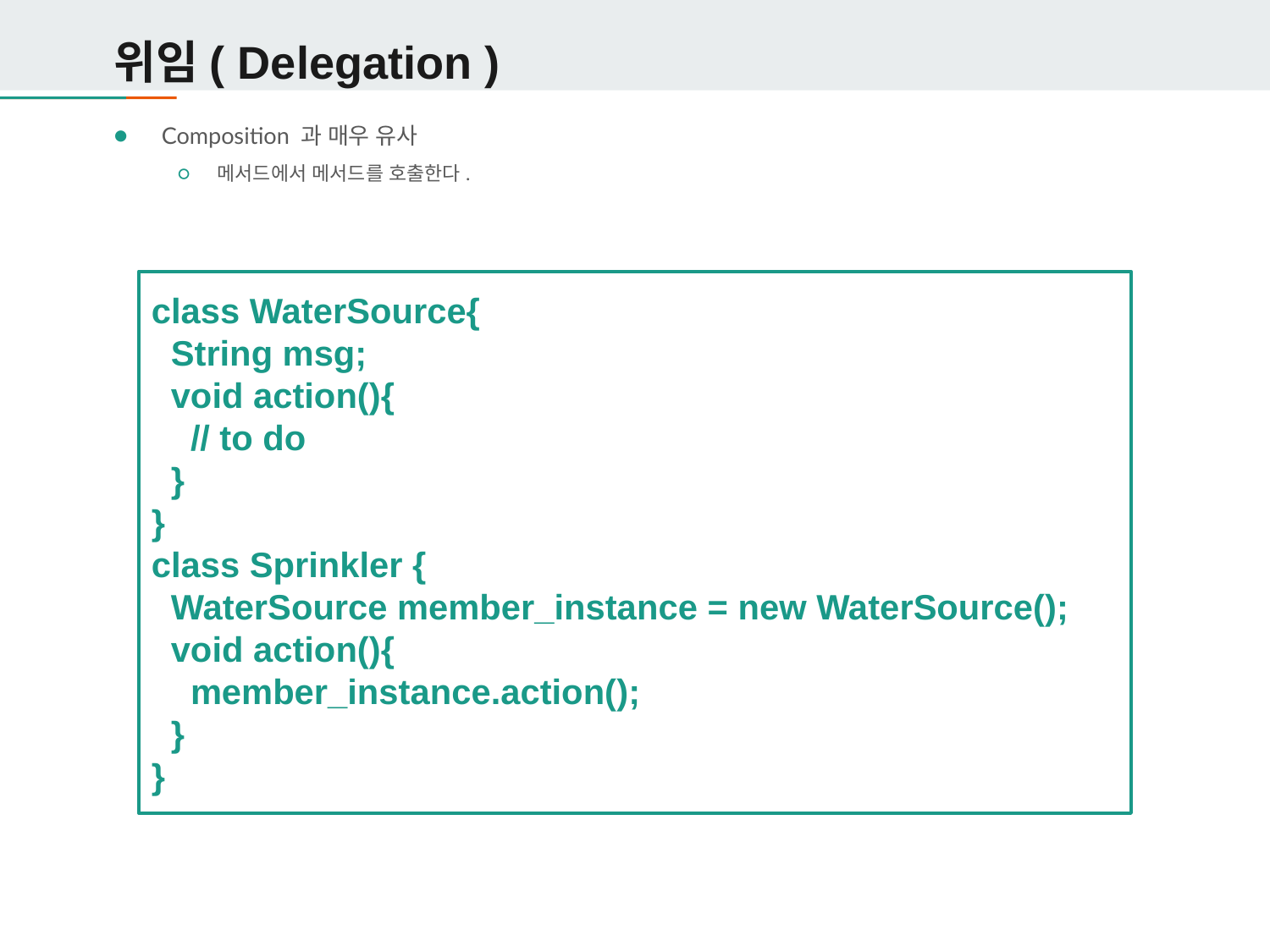

# 위임( Delegation )
Composition 과 매우 유사
메서드에서 메서드를 호출한다.
class WaterSource{
  String msg;
  void action(){
    // to do
  }
}
class Sprinkler {
  WaterSource member_instance = new WaterSource();
  void action(){
    member_instance.action();
  }
}